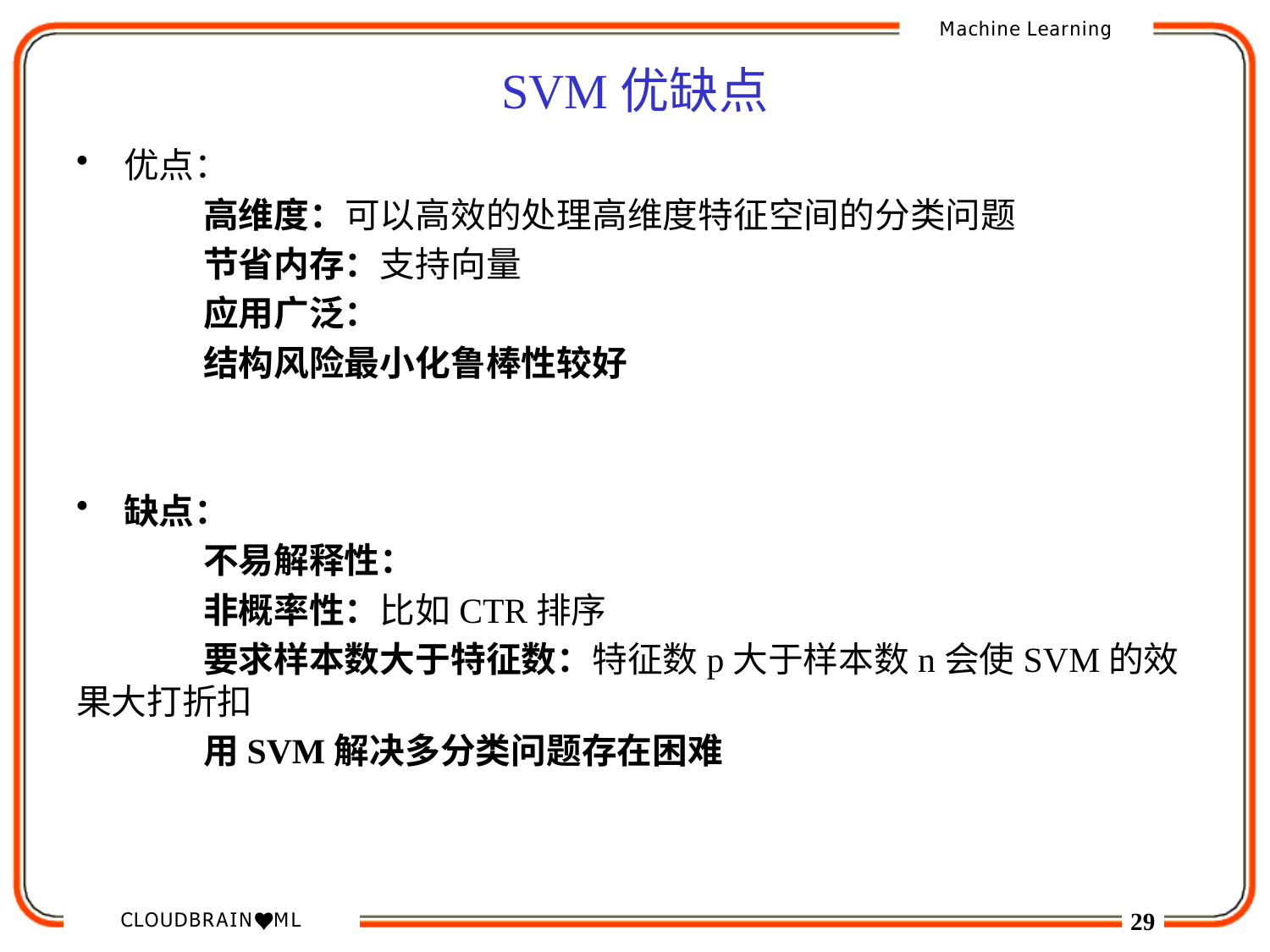

# SVM优缺点
优点：
	高维度：可以高效的处理高维度特征空间的分类问题
	节省内存：支持向量
	应用广泛：
	结构风险最小化鲁棒性较好

缺点：
	不易解释性：
	非概率性：比如CTR排序
	要求样本数大于特征数：特征数p大于样本数n会使SVM的效果大打折扣
	用SVM解决多分类问题存在困难